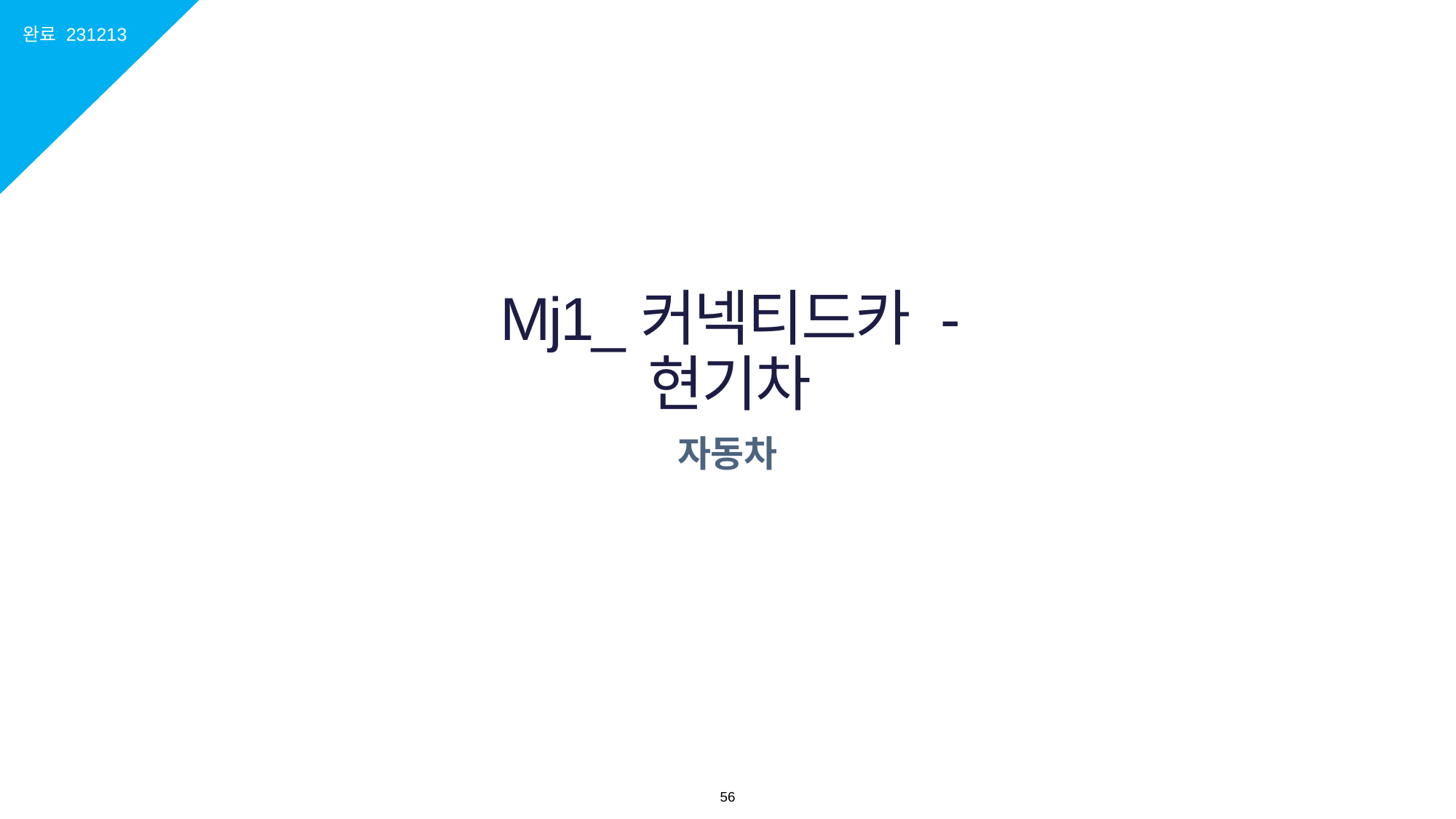

완료 231213
# Mj1_커넥티드카 - 현기차
자동차